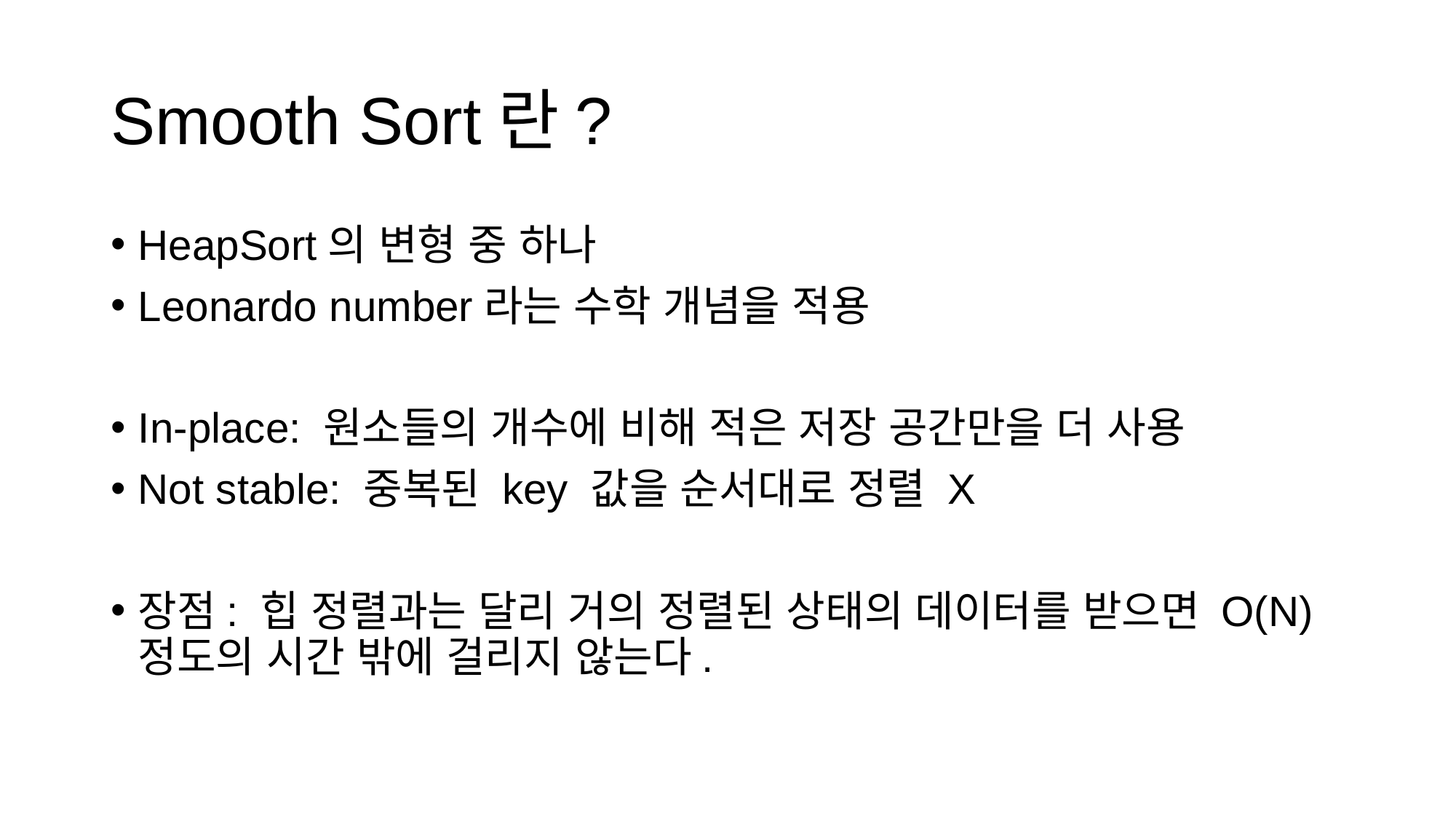

# Smooth Sort란?
HeapSort의 변형 중 하나
Leonardo number라는 수학 개념을 적용

In-place: 원소들의 개수에 비해 적은 저장 공간만을 더 사용
Not stable: 중복된 key 값을 순서대로 정렬 X

장점: 힙 정렬과는 달리 거의 정렬된 상태의 데이터를 받으면 O(N)정도의 시간 밖에 걸리지 않는다.